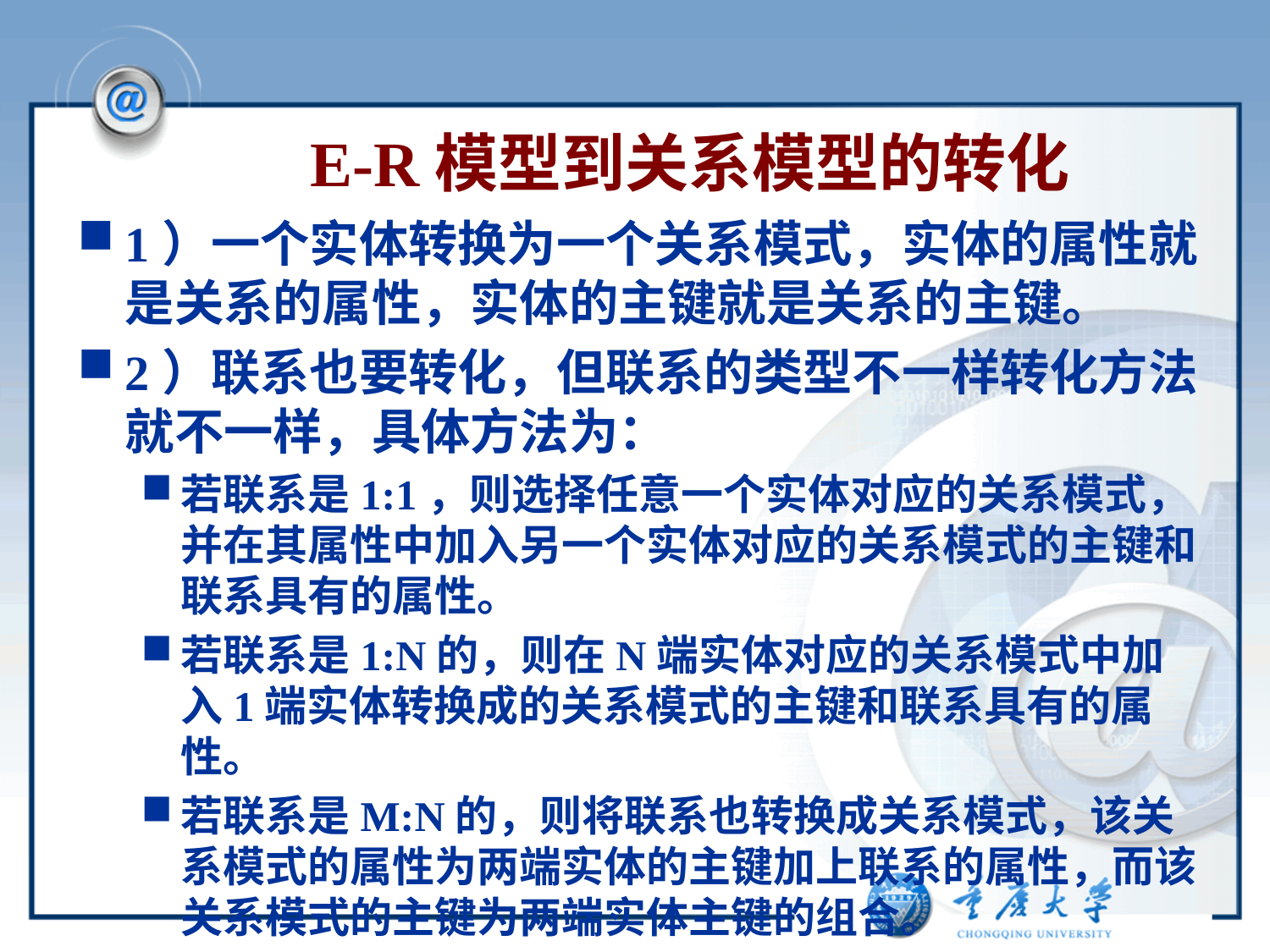

# E-R模型到关系模型的转化
1）一个实体转换为一个关系模式，实体的属性就是关系的属性，实体的主键就是关系的主键。
2）联系也要转化，但联系的类型不一样转化方法就不一样，具体方法为：
若联系是1:1，则选择任意一个实体对应的关系模式，并在其属性中加入另一个实体对应的关系模式的主键和联系具有的属性。
若联系是1:N的，则在N端实体对应的关系模式中加入1端实体转换成的关系模式的主键和联系具有的属性。
若联系是M:N的，则将联系也转换成关系模式，该关系模式的属性为两端实体的主键加上联系的属性，而该关系模式的主键为两端实体主键的组合。